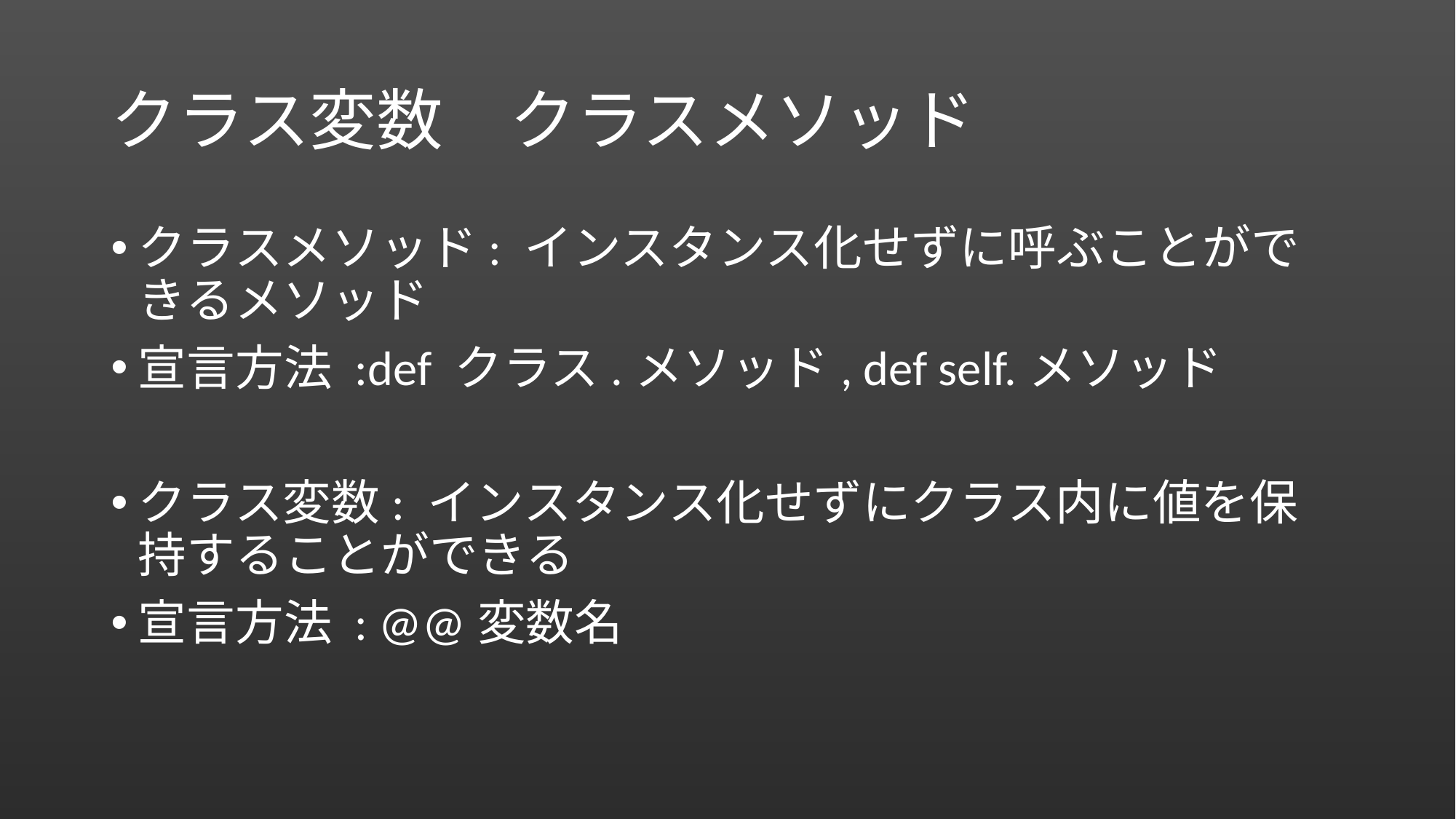

# クラス変数　クラスメソッド
クラスメソッド: インスタンス化せずに呼ぶことができるメソッド
宣言方法 :def クラス.メソッド, def self.メソッド

クラス変数: インスタンス化せずにクラス内に値を保持することができる
宣言方法 : @@変数名